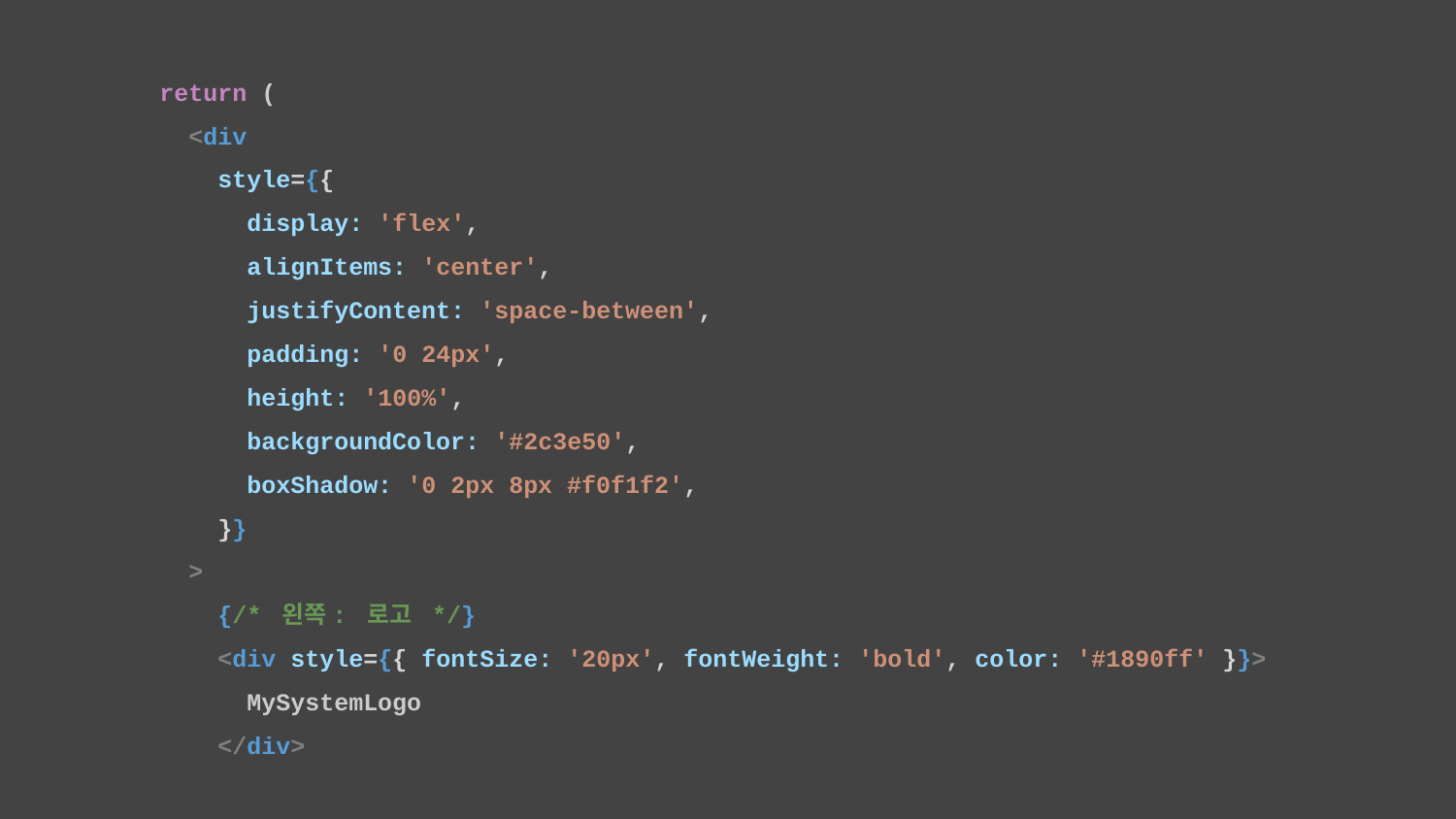

return (
   <div
     style={{
       display: 'flex',
       alignItems: 'center',
       justifyContent: 'space-between',
       padding: '0 24px',
       height: '100%',
       backgroundColor: '#2c3e50',
       boxShadow: '0 2px 8px #f0f1f2',
     }}
   >
     {/* 왼쪽: 로고 */}
     <div style={{ fontSize: '20px', fontWeight: 'bold', color: '#1890ff' }}>
       MySystemLogo
     </div>